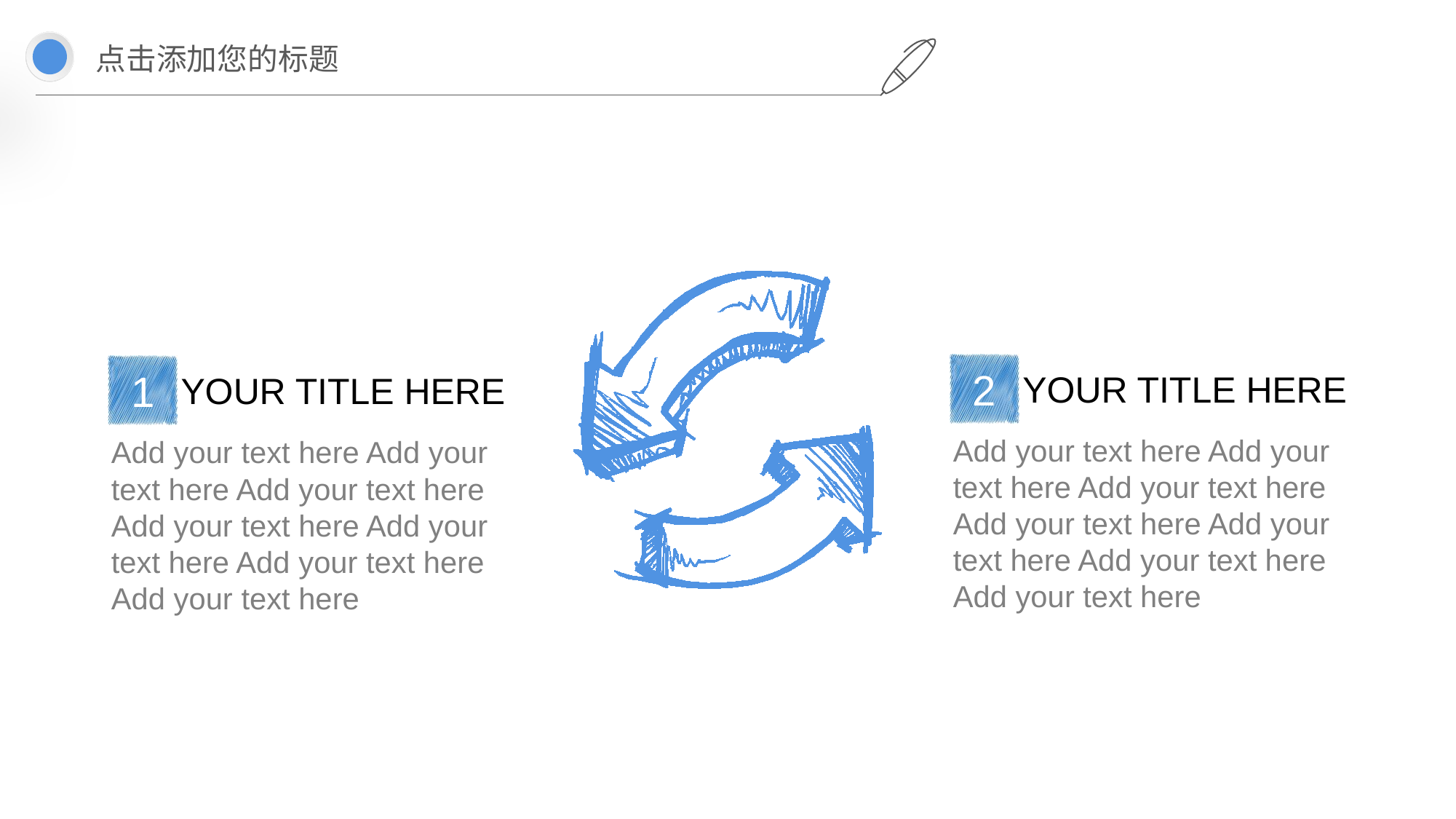

点击添加您的标题

2
1
YOUR TITLE HERE
YOUR TITLE HERE

Add your text here Add your text here Add your text here Add your text here Add your text here Add your text here Add your text here
Add your text here Add your text here Add your text here Add your text here Add your text here Add your text here Add your text here